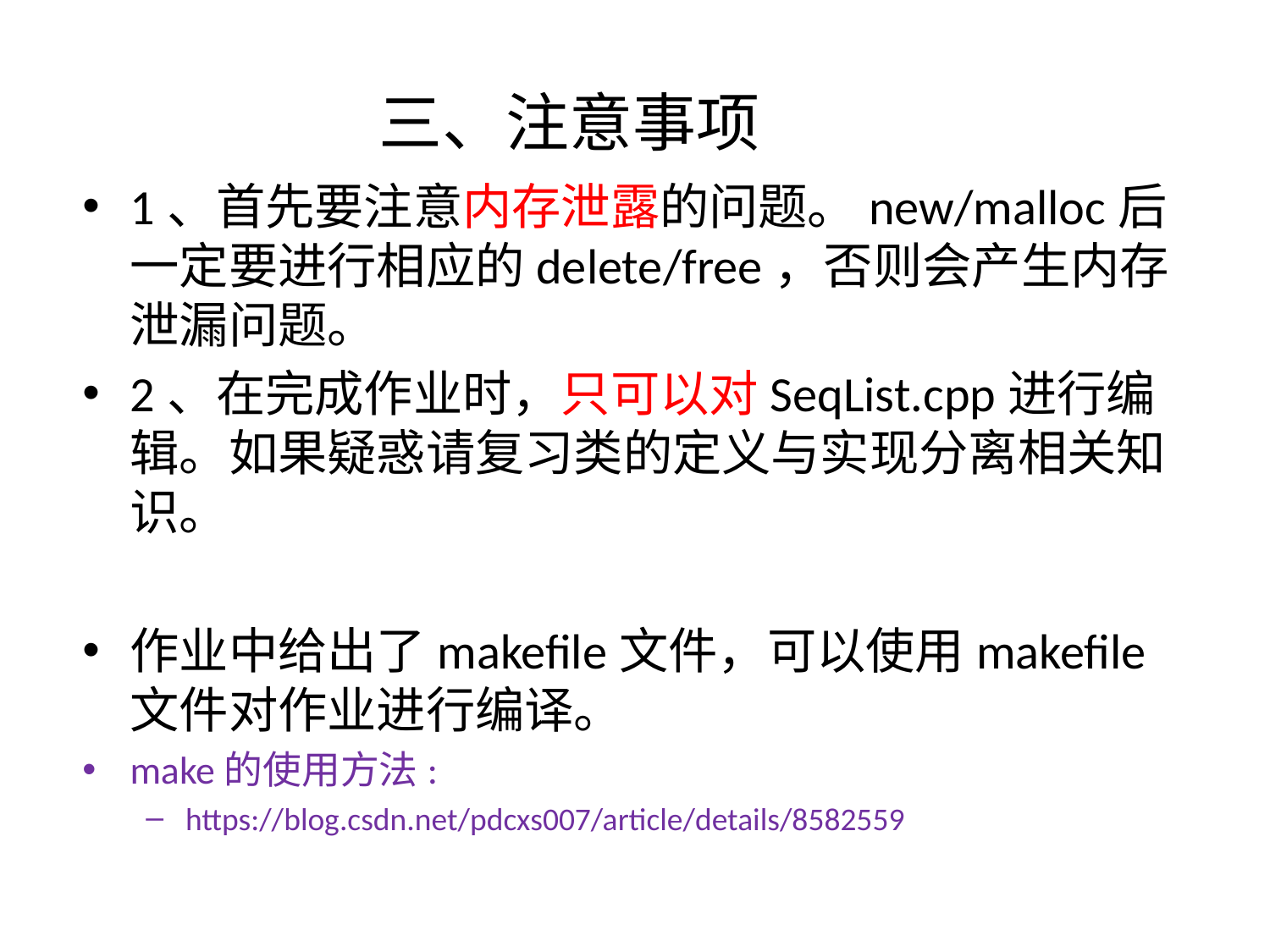

三、注意事项
1、首先要注意内存泄露的问题。new/malloc后一定要进行相应的delete/free，否则会产生内存泄漏问题。
2、在完成作业时，只可以对SeqList.cpp进行编辑。如果疑惑请复习类的定义与实现分离相关知识。

作业中给出了makefile文件，可以使用makefile文件对作业进行编译。
make的使用方法:
https://blog.csdn.net/pdcxs007/article/details/8582559